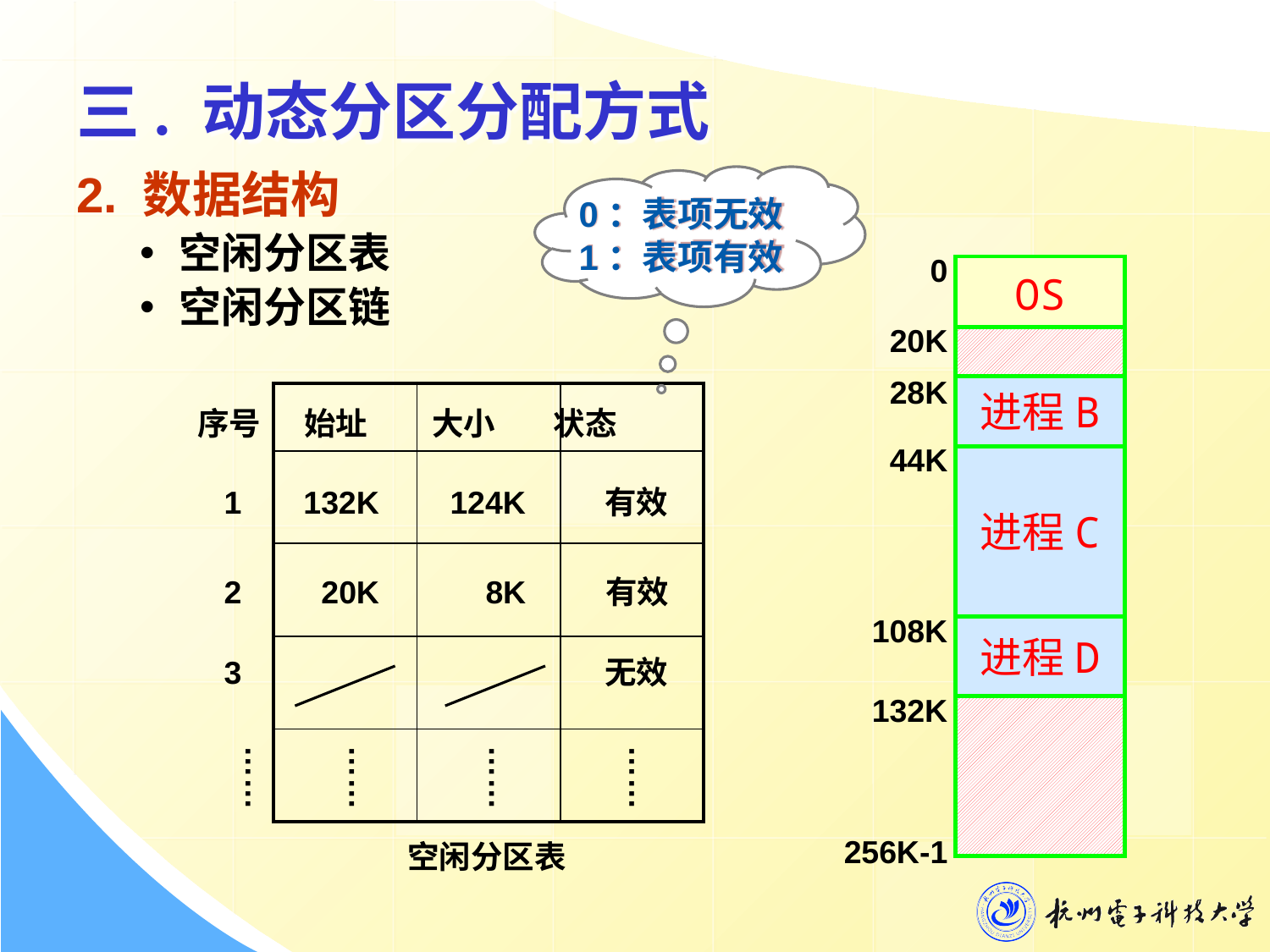

# 三. 动态分区分配方式
2. 数据结构
空闲分区表
空闲分区链

0：表项无效
1：表项有效
0
20K
28K
44K
108K
132K
256K-1
OS

进程B
进程C
进程D
|  |  |  |
| --- | --- | --- |
|  |  |  |
|  |  |  |
|  |  |  |
|  |  |  |
序号      始址         大小        状态
   1       132K        124K        有效
   2         20K            8K        有效
   3                                        无效

……
……
……
……
空闲分区表